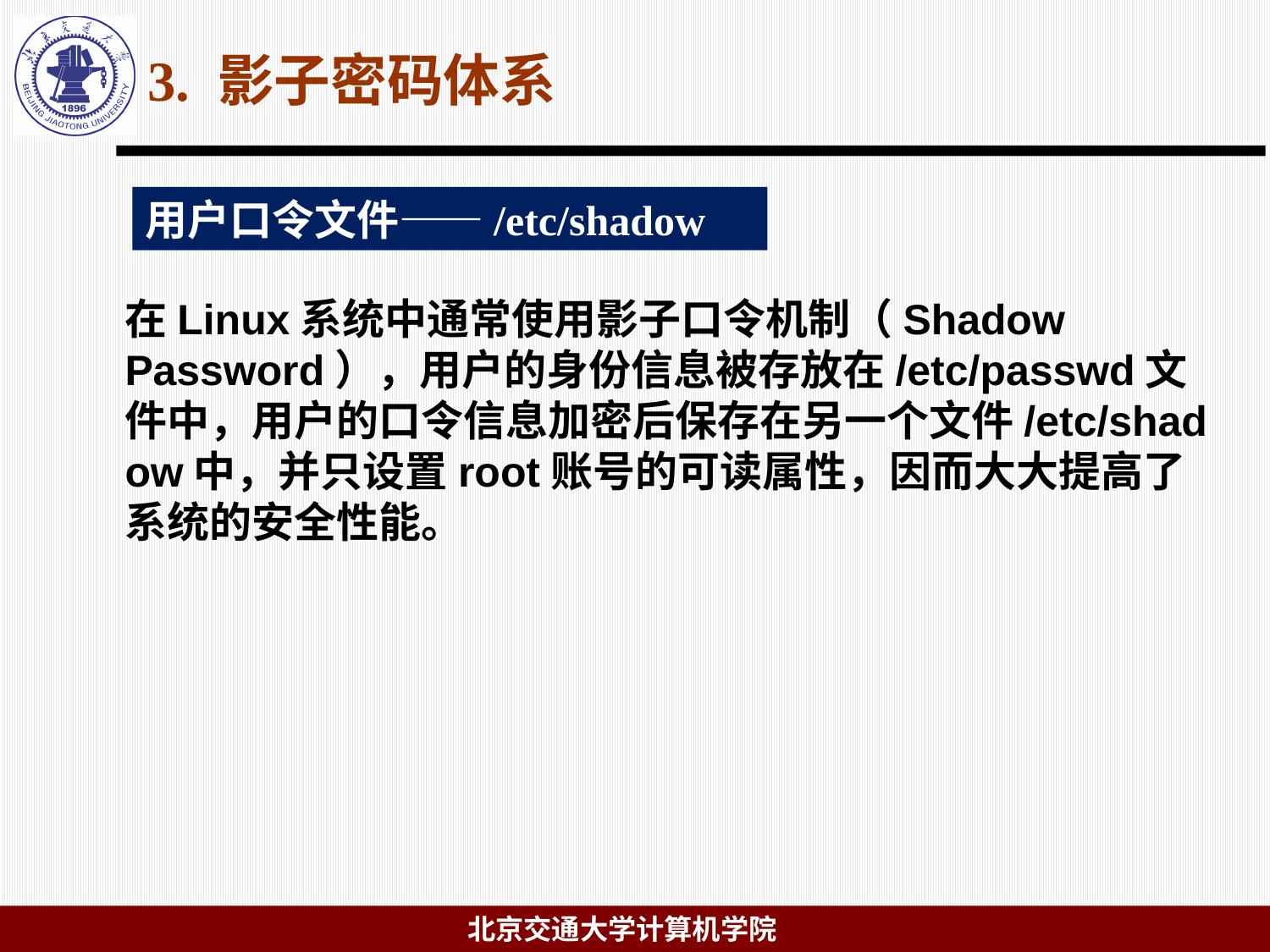

# 3. 影子密码体系
用户口令文件——/etc/shadow
在Linux系统中通常使用影子口令机制（Shadow Password），用户的身份信息被存放在/etc/passwd文件中，用户的口令信息加密后保存在另一个文件/etc/shadow中，并只设置root账号的可读属性，因而大大提高了系统的安全性能。